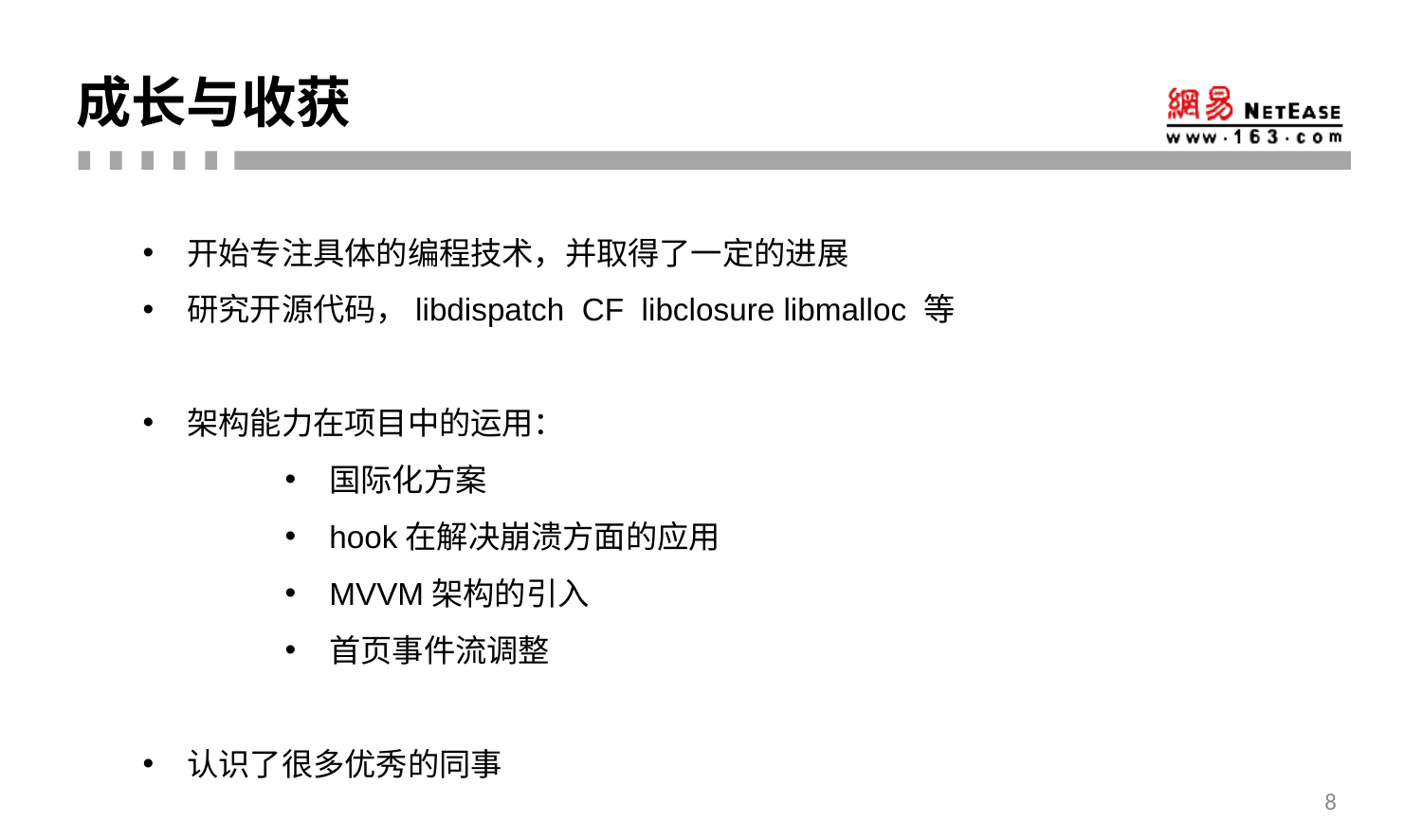

# 成长与收获
开始专注具体的编程技术，并取得了一定的进展
研究开源代码，libdispatch  CF  libclosure libmalloc 等

架构能力在项目中的运用：
国际化方案
hook在解决崩溃方面的应用
MVVM架构的引入
首页事件流调整

认识了很多优秀的同事